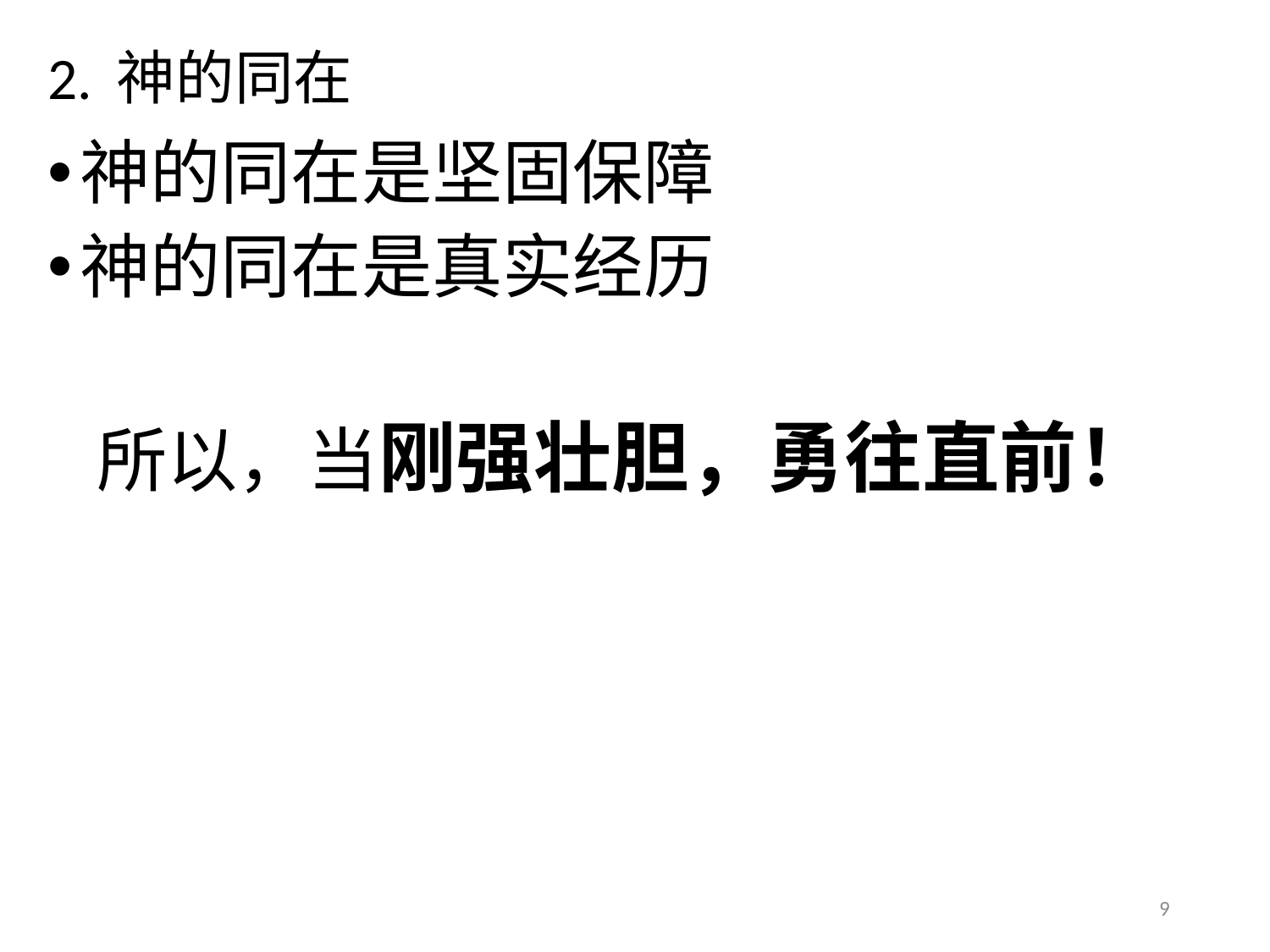

# 2. 神的同在
神的同在是坚固保障
神的同在是真实经历

  所以，当刚强壮胆，勇往直前！
9